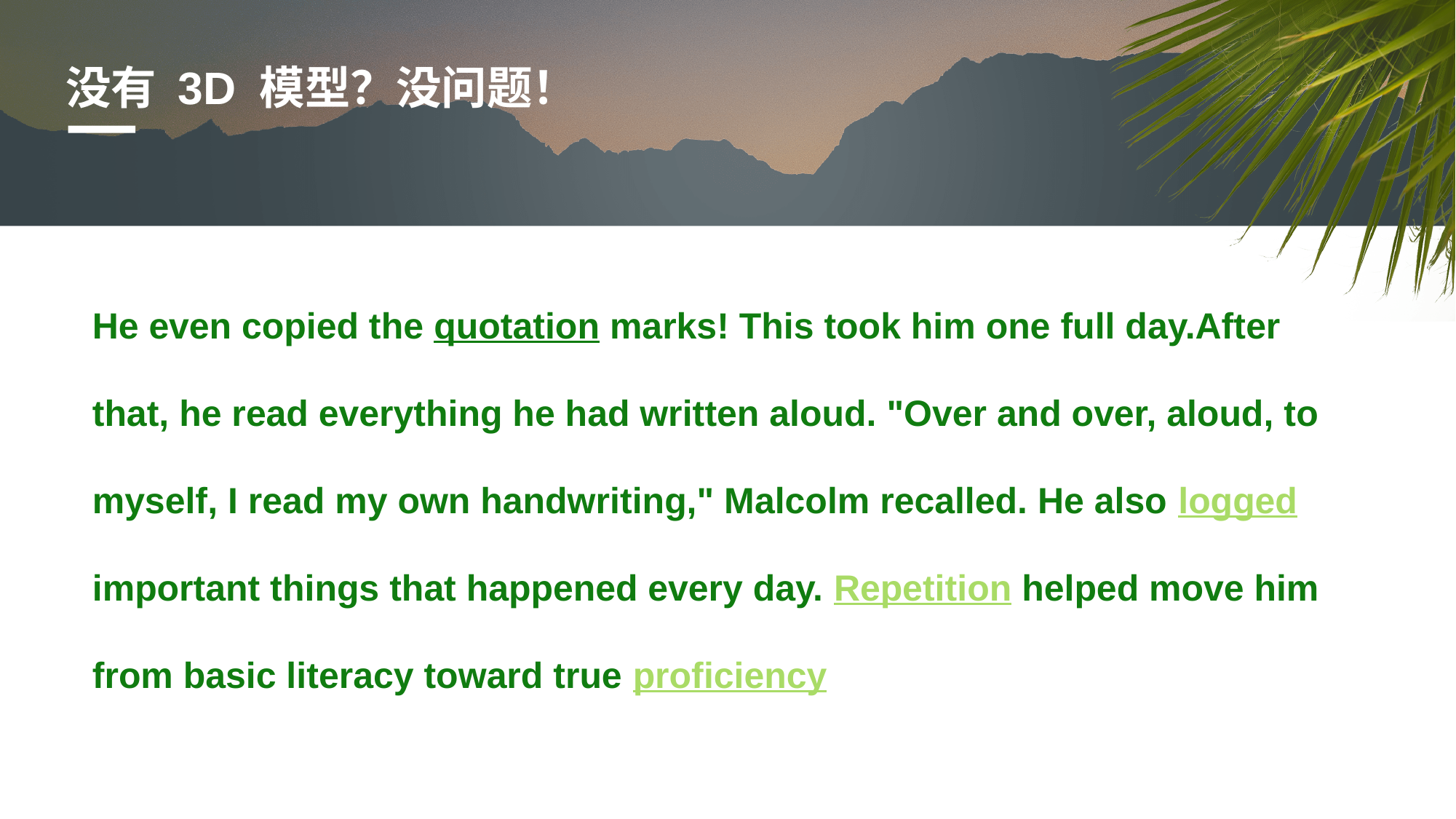

# 没有 3D 模型？没问题！
He even copied the quotation marks! This took him one full day.After that, he read everything he had written aloud. "Over and over, aloud, to myself, I read my own handwriting," Malcolm recalled. He also logged important things that happened every day. Repetition helped move him from basic literacy toward true proficiency